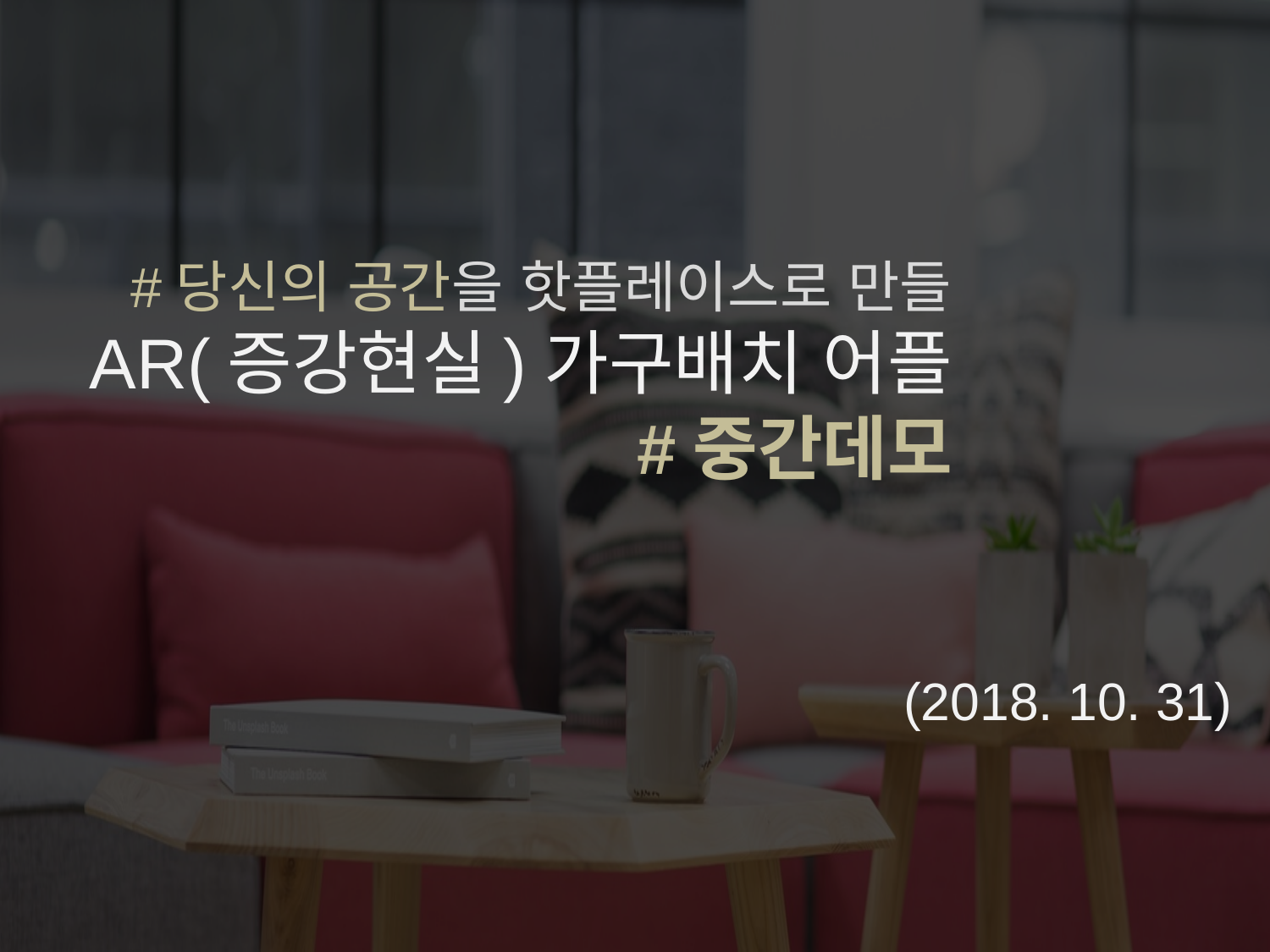

#당신의 공간을 핫플레이스로 만들
AR(증강현실)가구배치 어플
#중간데모
9팀 핫플레이스

20141513 이지윤
20155445 김규리
20164736 박기철
(2018. 10. 31)